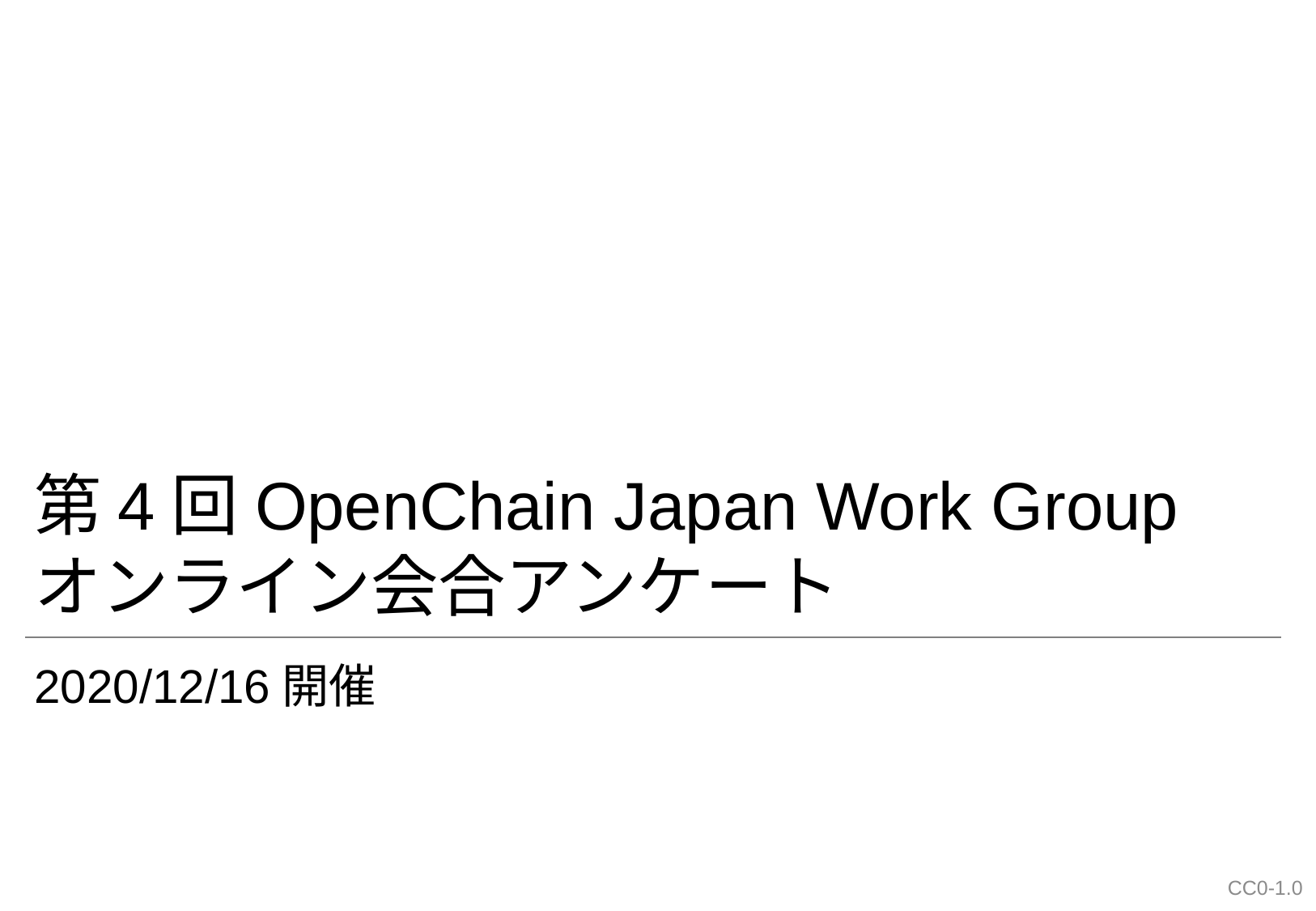

# 第4回OpenChain Japan Work Group オンライン会合アンケート
2020/12/16開催
CC0-1.0